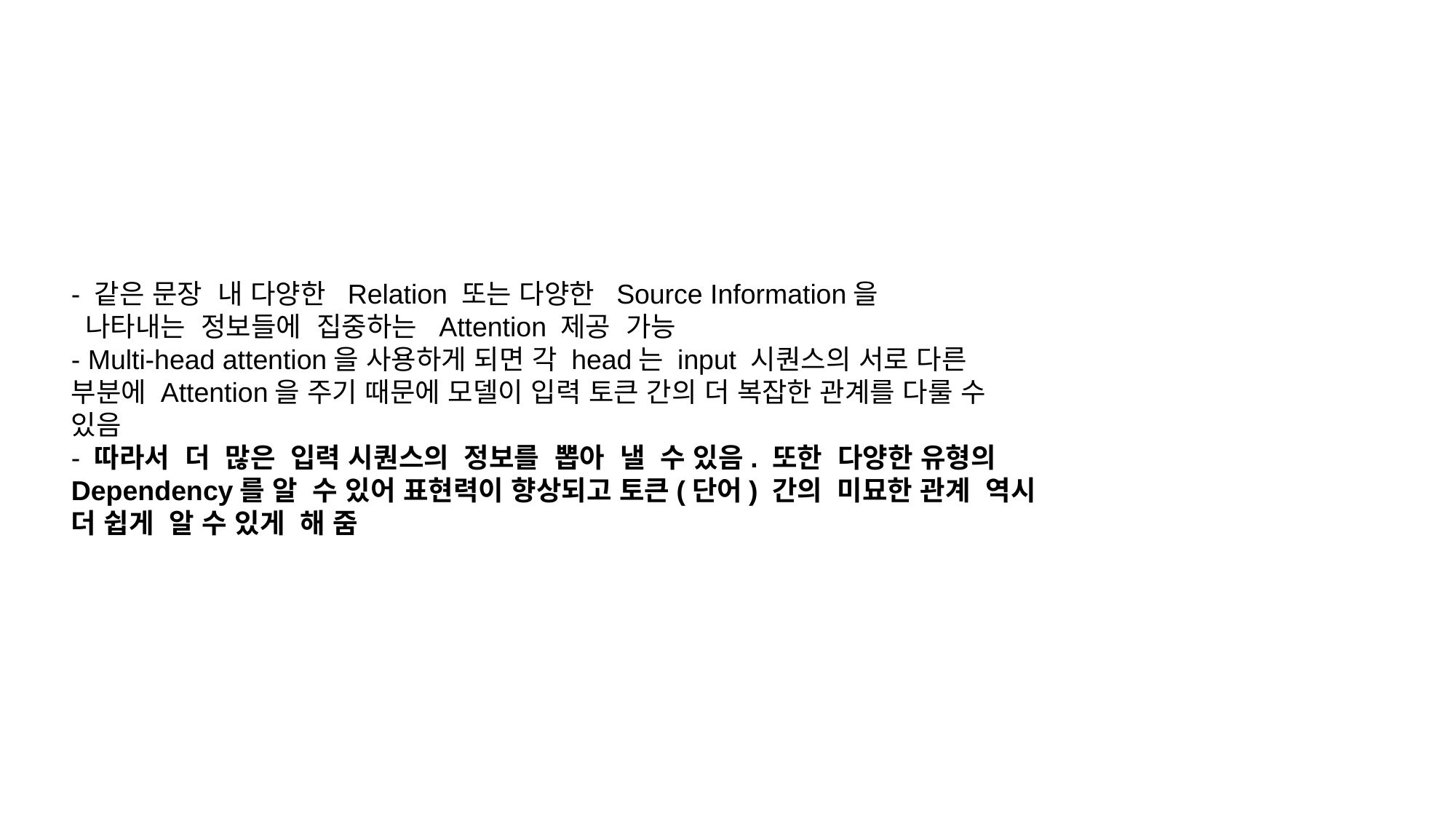

- 같은 문장  내 다양한  Relation 또는 다양한  Source Information을
 나타내는  정보들에  집중하는  Attention 제공  가능
- Multi-head attention을 사용하게 되면 각 head는 input 시퀀스의 서로 다른
부분에 Attention을 주기 때문에 모델이 입력 토큰 간의 더 복잡한 관계를 다룰 수
있음
- 따라서  더  많은  입력 시퀀스의  정보를  뽑아  낼  수 있음. 또한  다양한 유형의
Dependency를 알  수 있어 표현력이 향상되고 토큰(단어) 간의  미묘한 관계  역시
더 쉽게  알 수 있게  해 줌